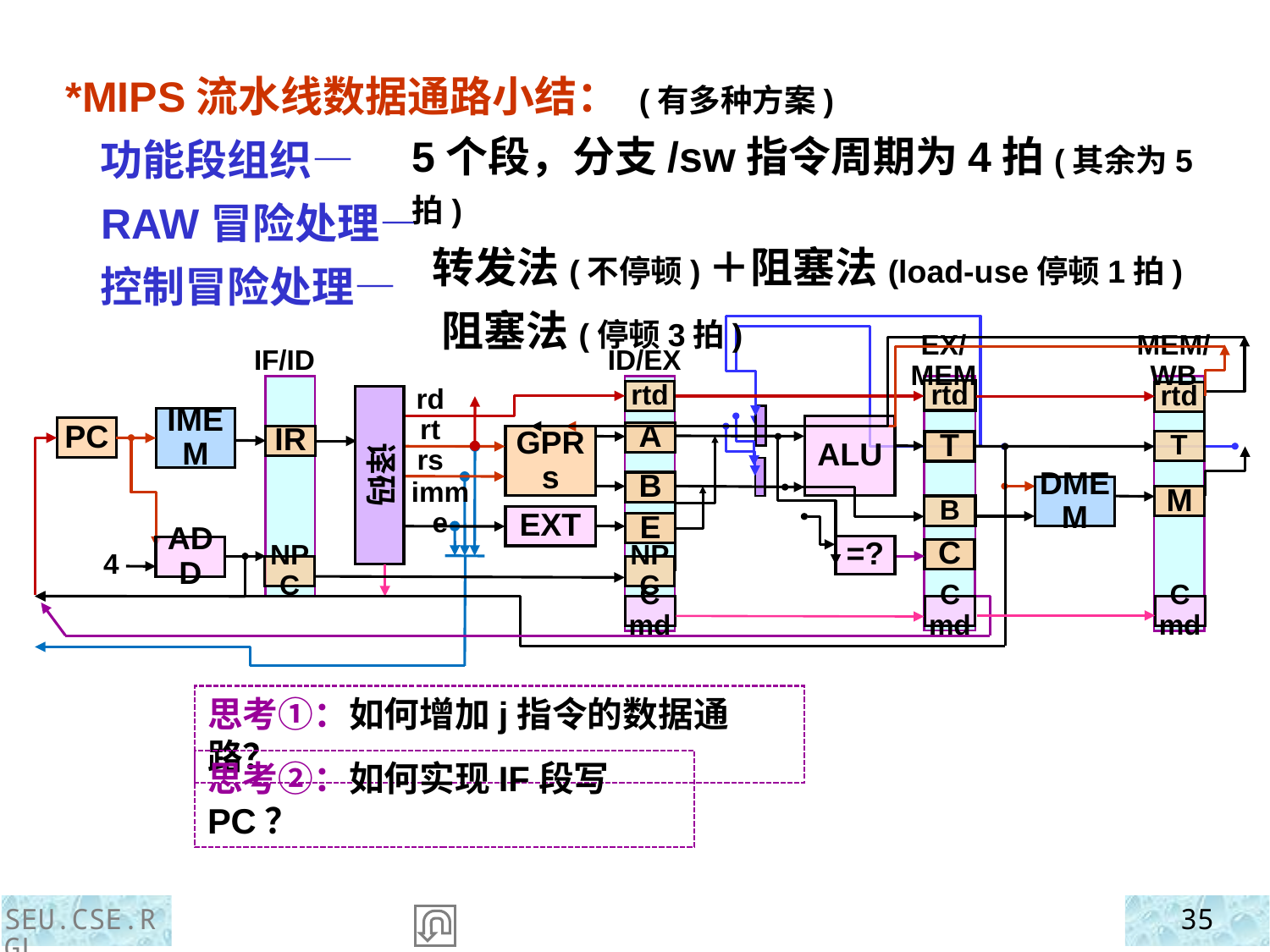

*MIPS流水线数据通路小结： (有多种方案)
     功能段组织—
     RAW冒险处理—
     控制冒险处理—
5个段，分支/sw指令周期为4拍(其余为5拍)
 转发法(不停顿)＋阻塞法(load-use停顿1拍)
  阻塞法(停顿3拍)

IF/ID
ID/EX
EX/MEM
MEM/WB

rtd
rtd
rtd
译码
rd
rt
rs
IMEM
ALU
PC
A
IR
GPRs
T
T
B
DMEM
M
imme
B
EXT
E
=?
ADD
C
4
NPC
NPC
Cmd
Cmd
Cmd
思考①：如何增加j指令的数据通路？
思考②：如何实现IF段写PC？
SEU.CSE.RGL
35